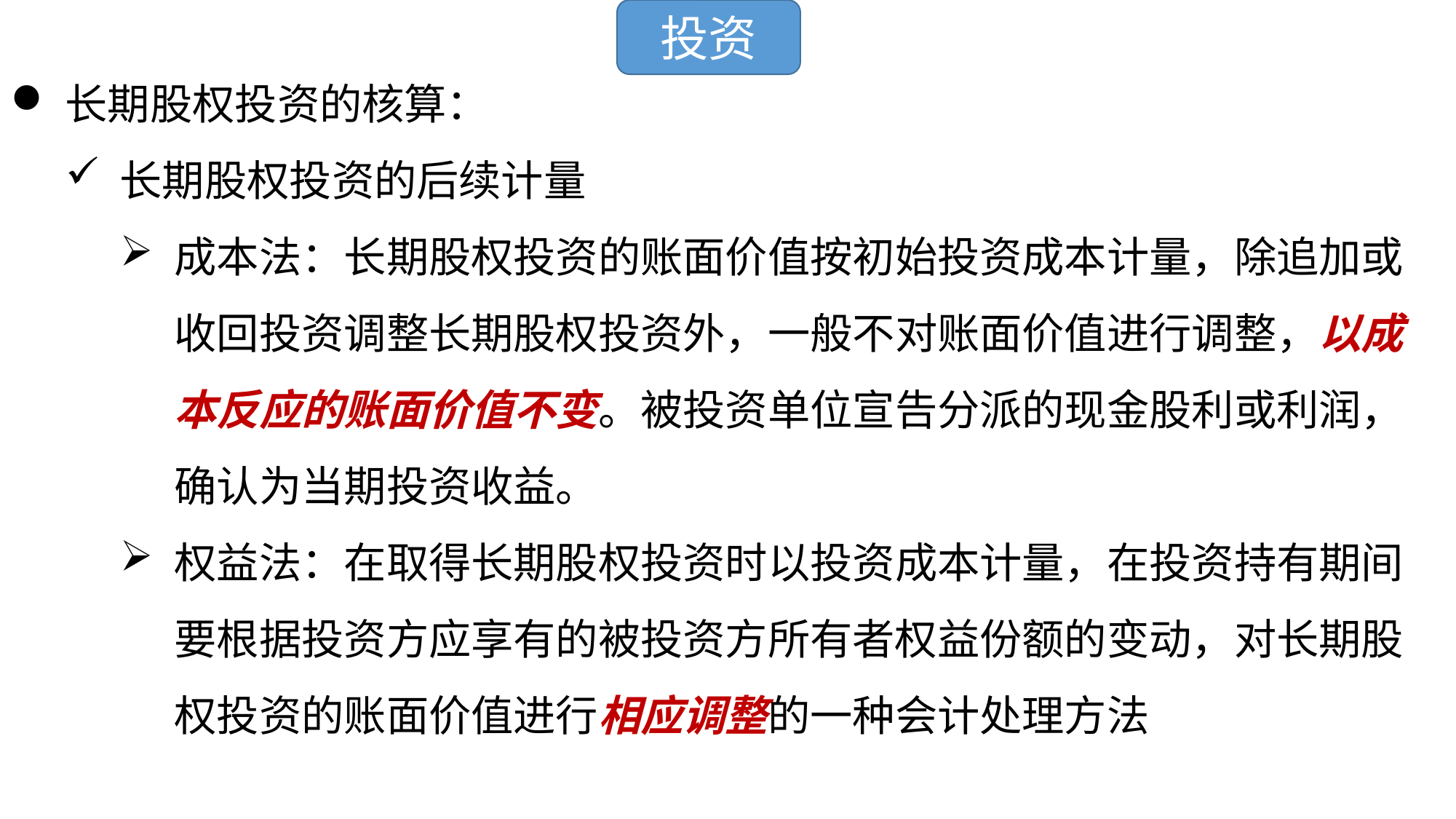

投资
长期股权投资的核算：
长期股权投资的后续计量
成本法：长期股权投资的账面价值按初始投资成本计量，除追加或收回投资调整长期股权投资外，一般不对账面价值进行调整，以成本反应的账面价值不变。被投资单位宣告分派的现金股利或利润，确认为当期投资收益。
权益法：在取得长期股权投资时以投资成本计量，在投资持有期间要根据投资方应享有的被投资方所有者权益份额的变动，对长期股权投资的账面价值进行相应调整的一种会计处理方法